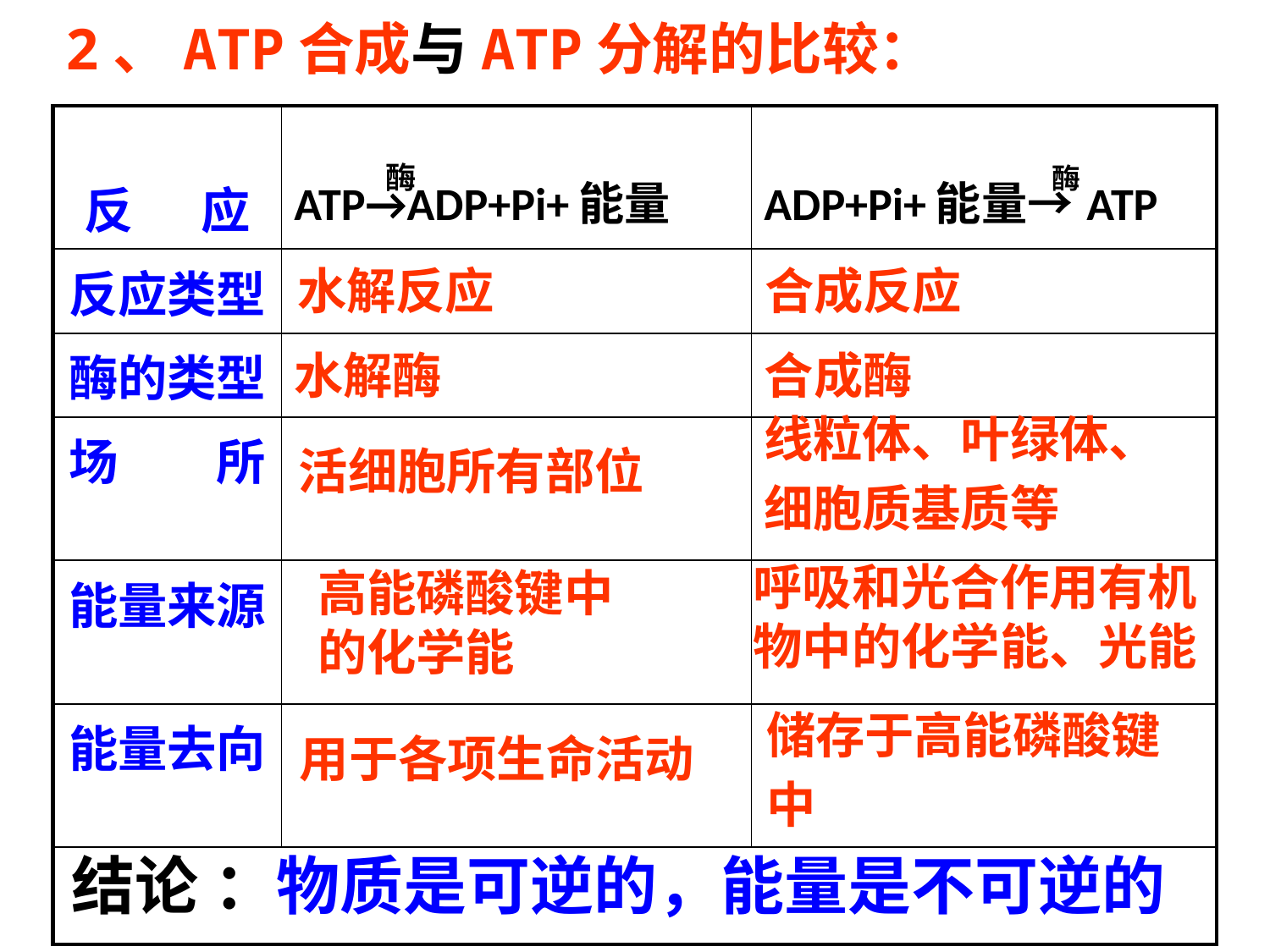

# 2、ATP合成与ATP分解的比较：
| 反 应 | ATP→ADP+Pi+能量 | ADP+Pi+能量→ATP |
| --- | --- | --- |
| 反应类型 |  |  |
| 酶的类型 |  |  |
| 场　　所 |  |  |
| 能量来源 |  |  |
| 能量去向 |  |  |
|  |  |  |
酶
酶
水解反应
合成反应
水解酶
合成酶
线粒体、叶绿体、
细胞质基质等
活细胞所有部位
呼吸和光合作用有机
物中的化学能、光能
高能磷酸键中的化学能
储存于高能磷酸键
中
用于各项生命活动
结论 ：物质是可逆的，能量是不可逆的